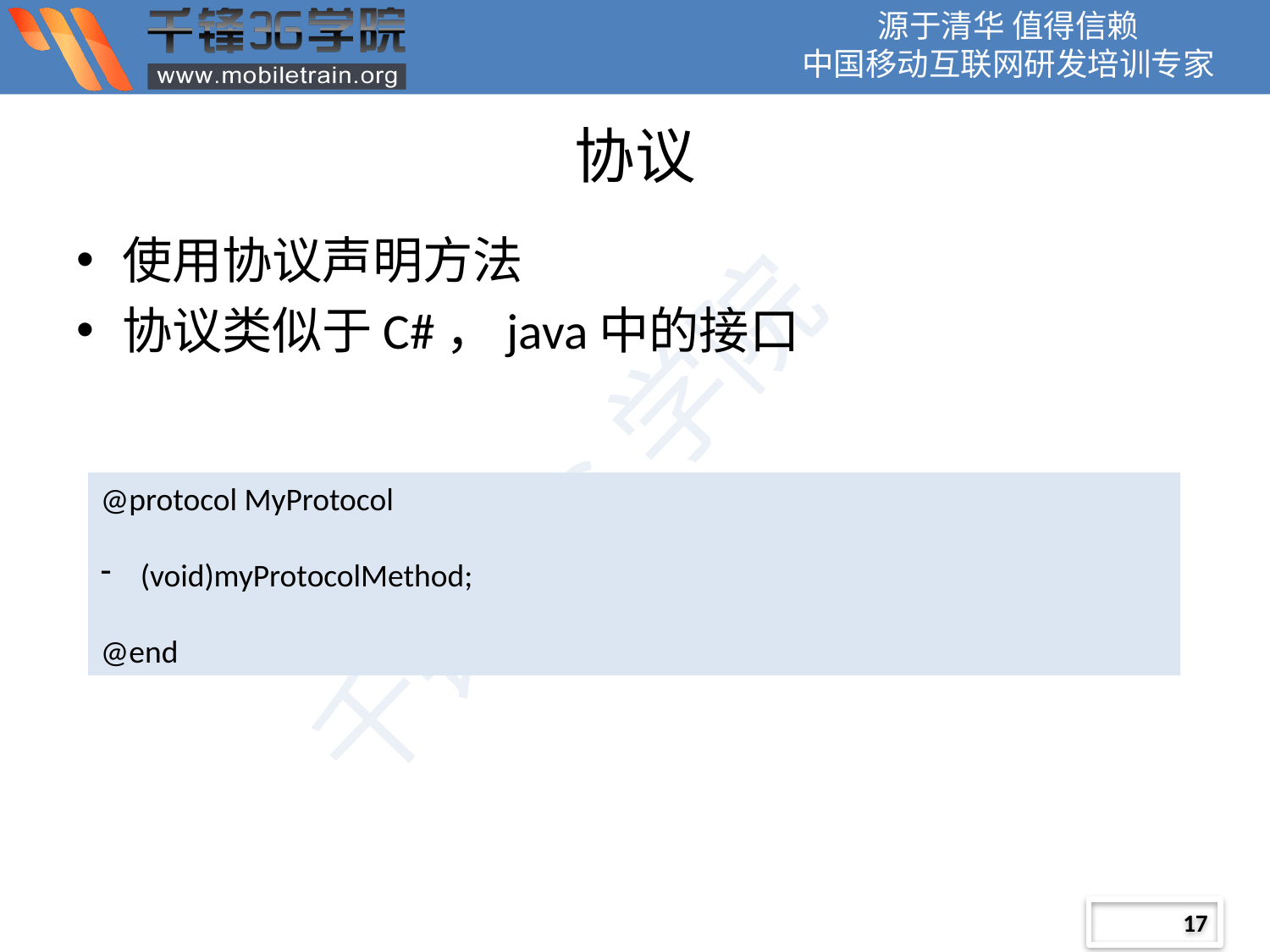

# 协议
使用协议声明方法
协议类似于C#，java中的接口
@protocol MyProtocol

(void)myProtocolMethod;

@end